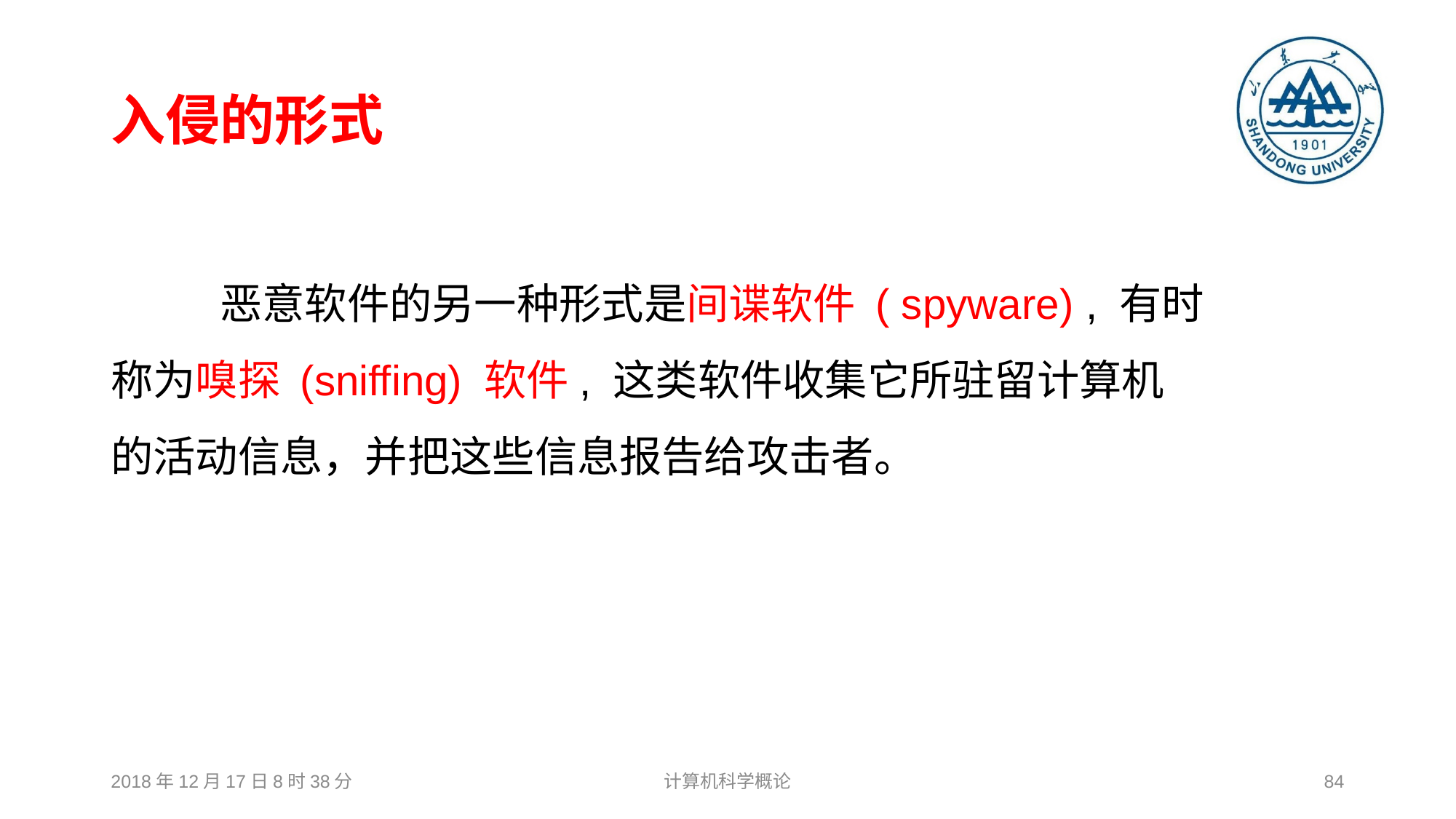

# 入侵的形式
	恶意软件的另一种形式是间谍软件 ( spyware) , 有时称为嗅探 (sniffing) 软件, 这类软件收集它所驻留计算机的活动信息，并把这些信息报告给攻击者。
2018年12月17日8时38分
计算机科学概论
84